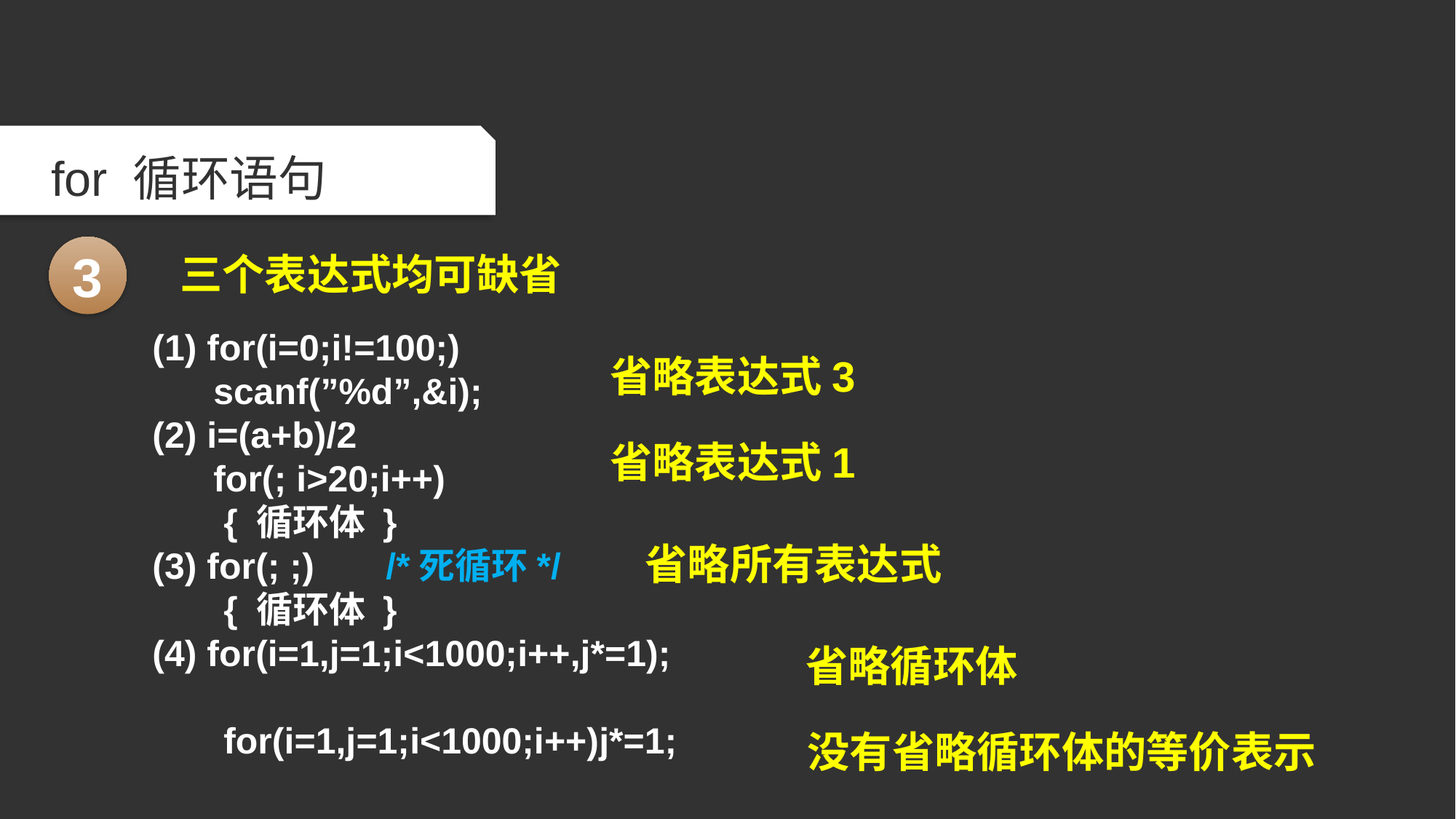

for 循环语句

3
三个表达式均可缺省

(1) for(i=0;i!=100;)
      scanf(”%d”,&i);
(2) i=(a+b)/2
      for(; i>20;i++)
       { 循环体 }
(3) for(; ;)       /*死循环*/
       { 循环体 }
(4) for(i=1,j=1;i<1000;i++,j*=1);

       for(i=1,j=1;i<1000;i++)j*=1;
省略表达式3
省略表达式1
省略所有表达式
省略循环体
没有省略循环体的等价表示